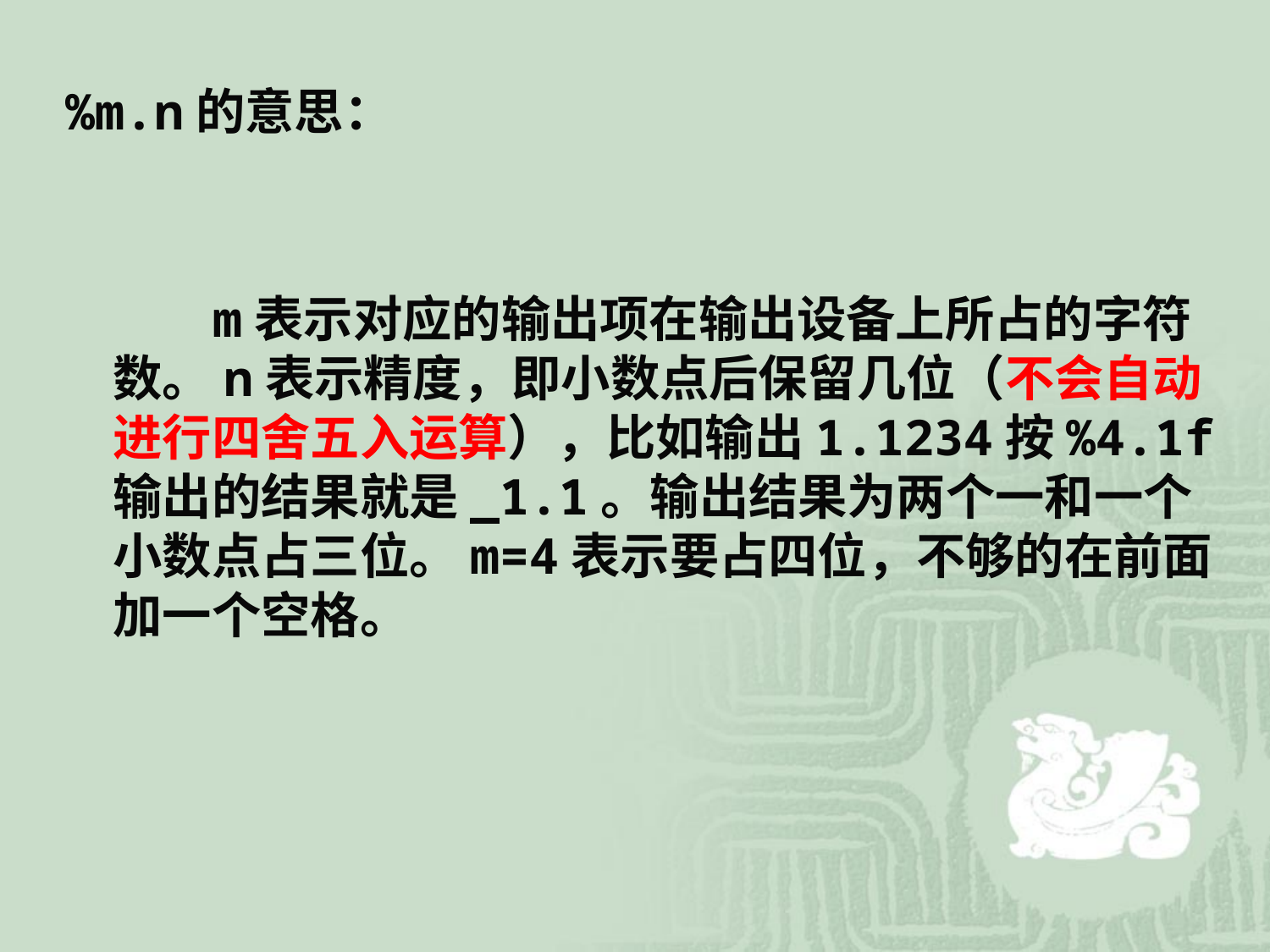

%m.n的意思：

m表示对应的输出项在输出设备上所占的字符数。n表示精度，即小数点后保留几位（不会自动进行四舍五入运算），比如输出1.1234按%4.1f输出的结果就是_1.1。输出结果为两个一和一个小数点占三位。m=4表示要占四位，不够的在前面加一个空格。